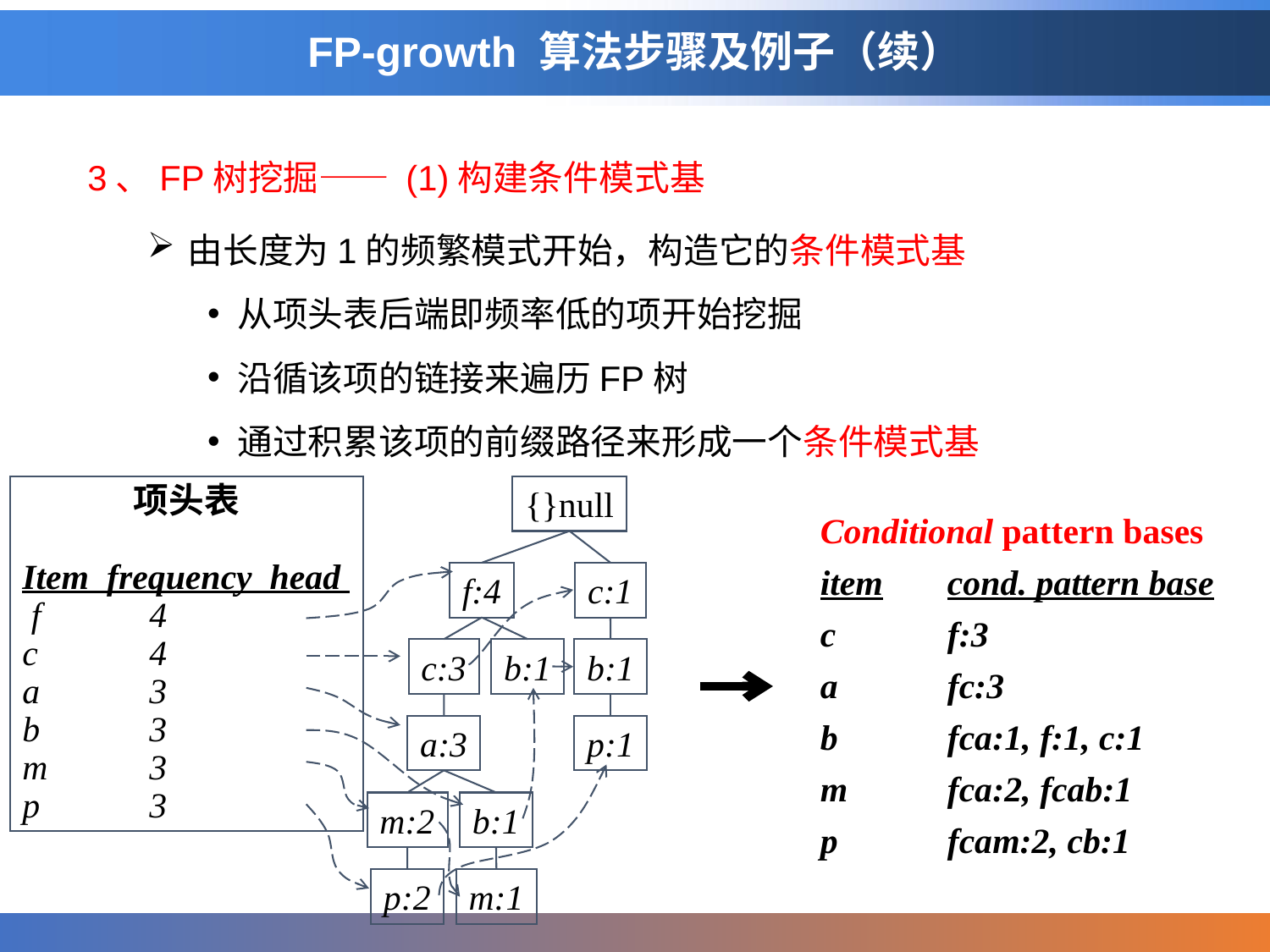

# FP-growth 算法步骤及例子（续）
3、FP树挖掘—— (1)构建条件模式基
由长度为1的频繁模式开始，构造它的条件模式基
从项头表后端即频率低的项开始挖掘
沿循该项的链接来遍历FP树
通过积累该项的前缀路径来形成一个条件模式基

项头表

Item  frequency  head
 f	4
c	4
a	3
b	3
m	3
p	3
{}null
f:4
c:1

c:3
b:1
b:1

a:3
p:1

m:2
b:1

p:2
m:1
Conditional pattern bases
item	cond. pattern base
c	f:3
a	fc:3
b	fca:1, f:1, c:1
m	fca:2, fcab:1
p	fcam:2, cb:1